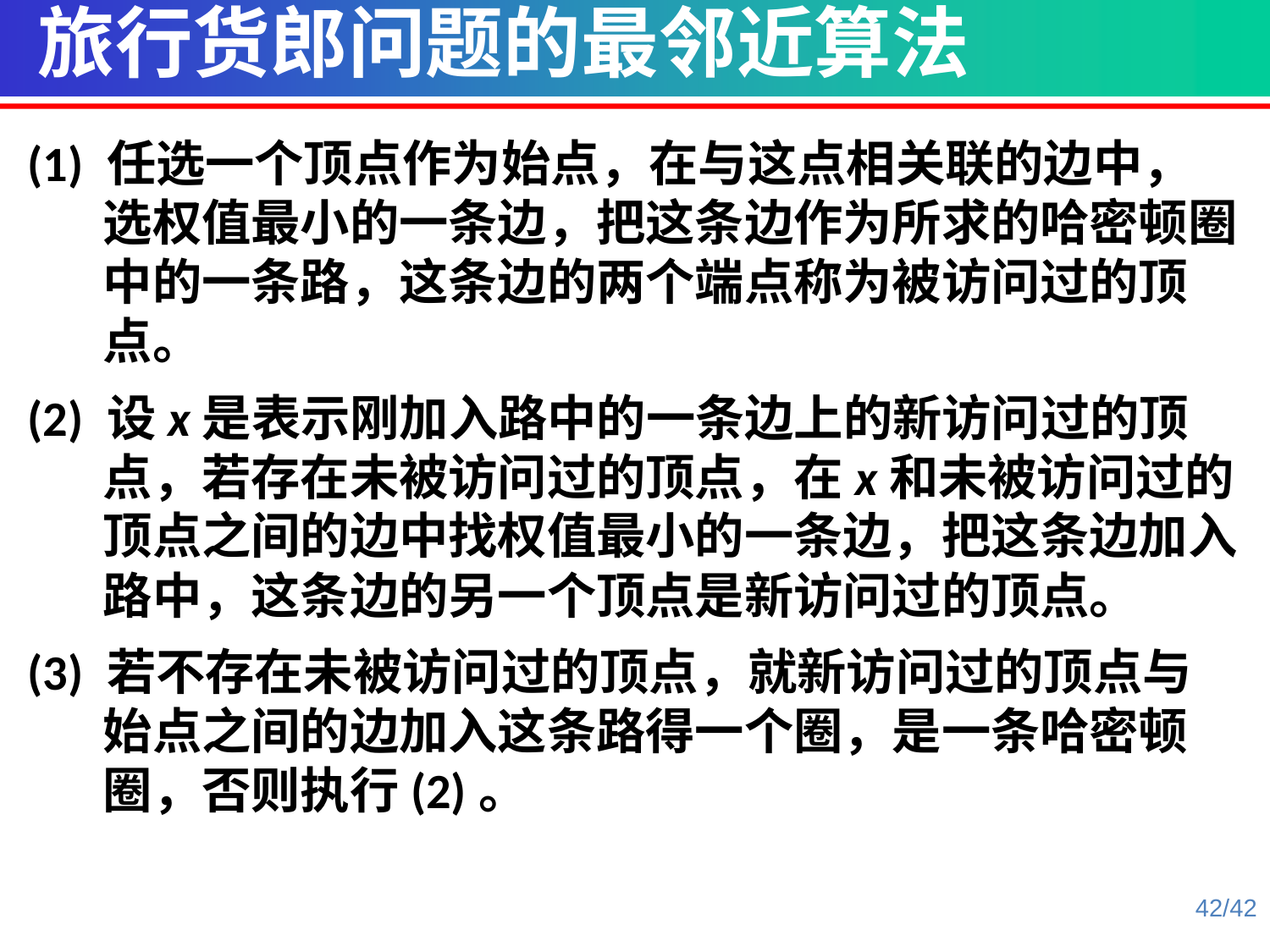

旅行货郎问题的最邻近算法
(1) 任选一个顶点作为始点，在与这点相关联的边中，选权值最小的一条边，把这条边作为所求的哈密顿圈中的一条路，这条边的两个端点称为被访问过的顶点。
(2) 设x是表示刚加入路中的一条边上的新访问过的顶点，若存在未被访问过的顶点，在x和未被访问过的顶点之间的边中找权值最小的一条边，把这条边加入路中，这条边的另一个顶点是新访问过的顶点。
(3) 若不存在未被访问过的顶点，就新访问过的顶点与始点之间的边加入这条路得一个圈，是一条哈密顿圈，否则执行(2)。
42/42